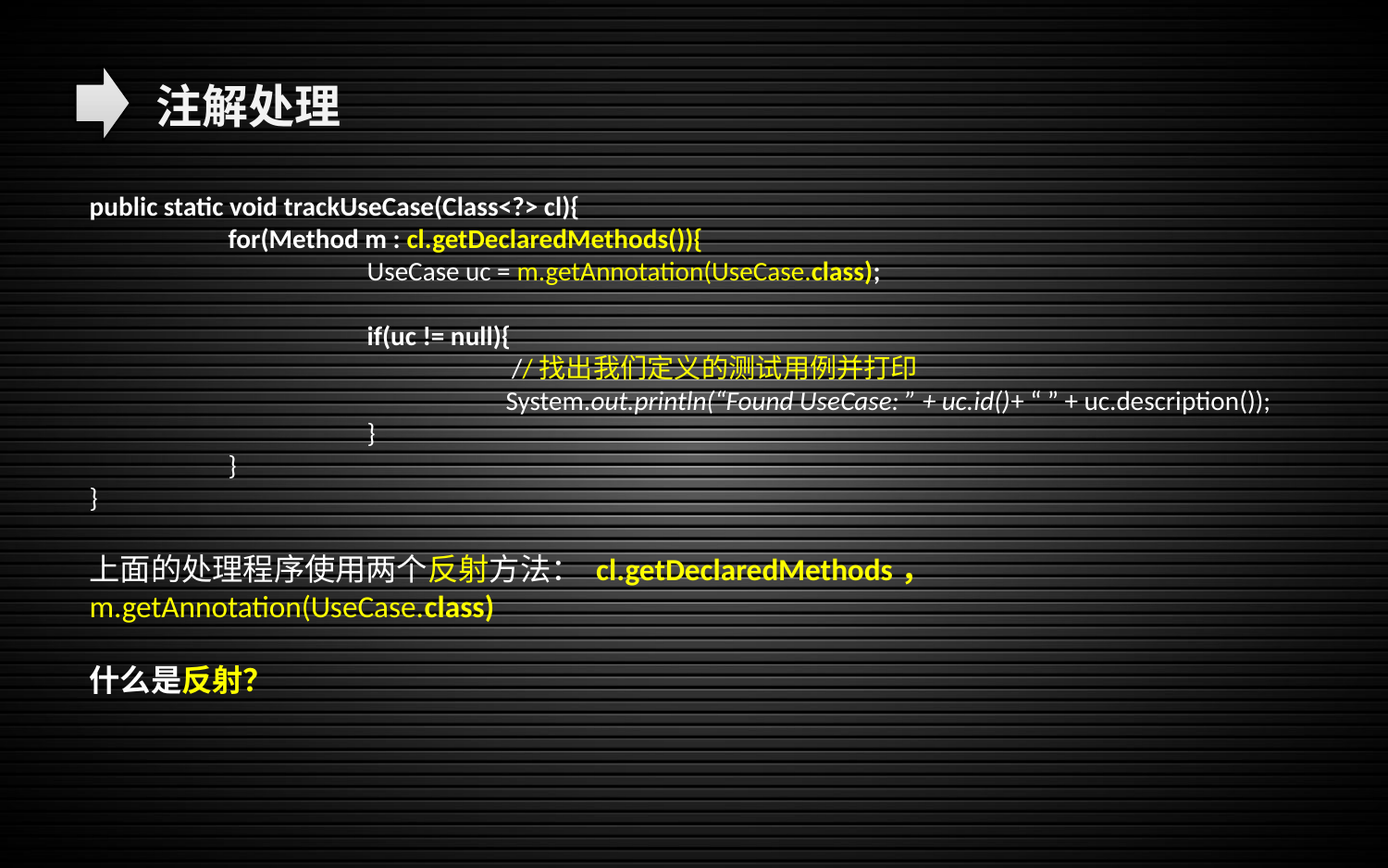

注解处理
public static void trackUseCase(Class<?> cl){
	for(Method m : cl.getDeclaredMethods()){
		UseCase uc = m.getAnnotation(UseCase.class);

		if(uc != null){
			 //找出我们定义的测试用例并打印
			System.out.println(“Found UseCase: ” + uc.id()+ “ ” + uc.description());
		}
	}
}

上面的处理程序使用两个反射方法： cl.getDeclaredMethods， m.getAnnotation(UseCase.class)

什么是反射？